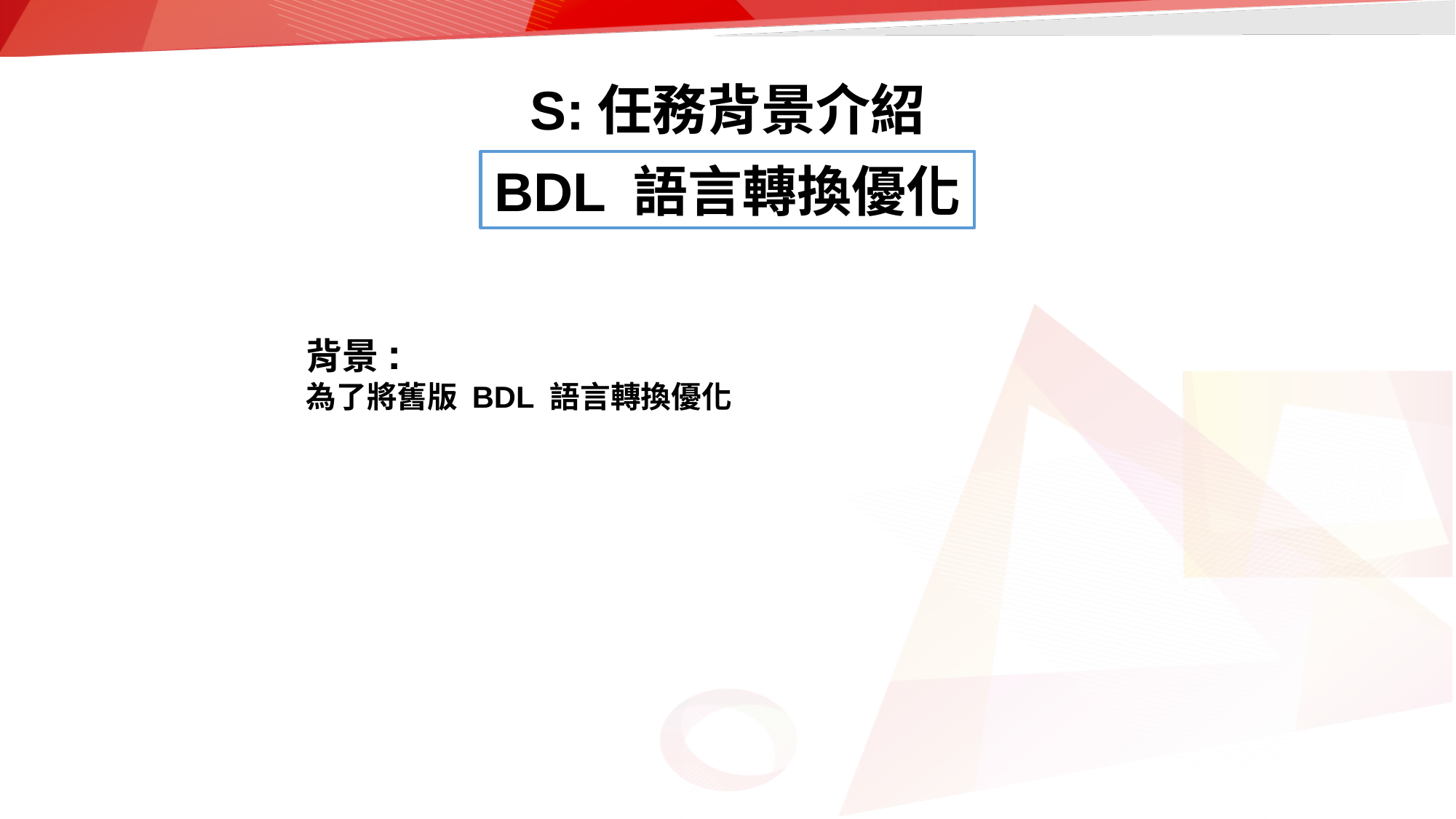

# S:任務背景介紹
BDL 語言轉換優化

背景:
為了將舊版 BDL 語言轉換優化